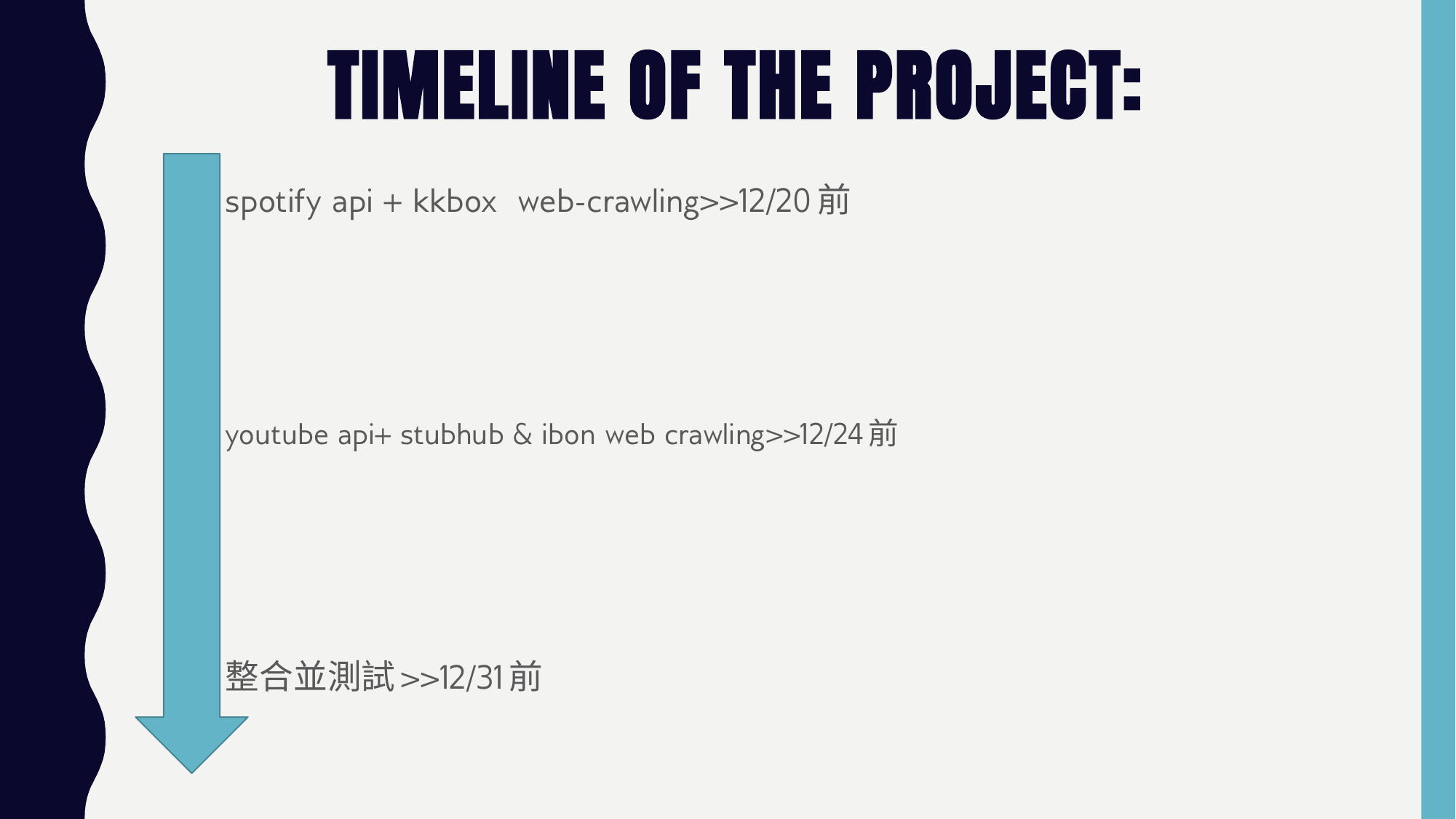

# Timeline of the project:

spotify api + kkbox  web-crawling>>12/20前

youtube api+ stubhub & ibon web crawling>>12/24前

整合並測試>>12/31前